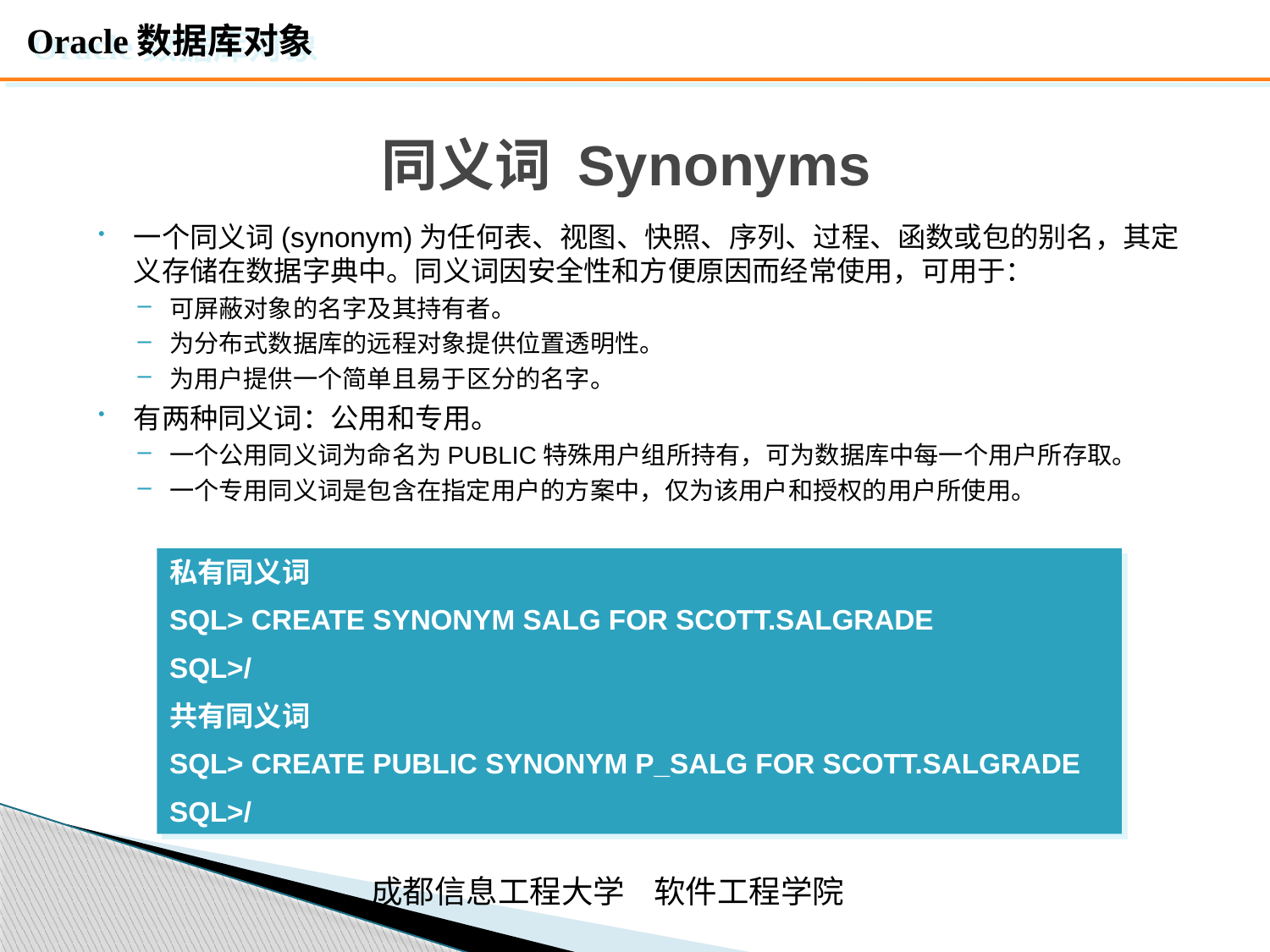

Oracle数据库对象

# 同义词 Synonyms
一个同义词(synonym)为任何表、视图、快照、序列、过程、函数或包的别名，其定义存储在数据字典中。同义词因安全性和方便原因而经常使用，可用于：
可屏蔽对象的名字及其持有者。
为分布式数据库的远程对象提供位置透明性。
为用户提供一个简单且易于区分的名字。
有两种同义词：公用和专用。
一个公用同义词为命名为PUBLIC特殊用户组所持有，可为数据库中每一个用户所存取。
一个专用同义词是包含在指定用户的方案中，仅为该用户和授权的用户所使用。
私有同义词
SQL> CREATE SYNONYM SALG FOR SCOTT.SALGRADE
SQL>/
共有同义词
SQL> CREATE PUBLIC SYNONYM P_SALG FOR SCOTT.SALGRADE
SQL>/